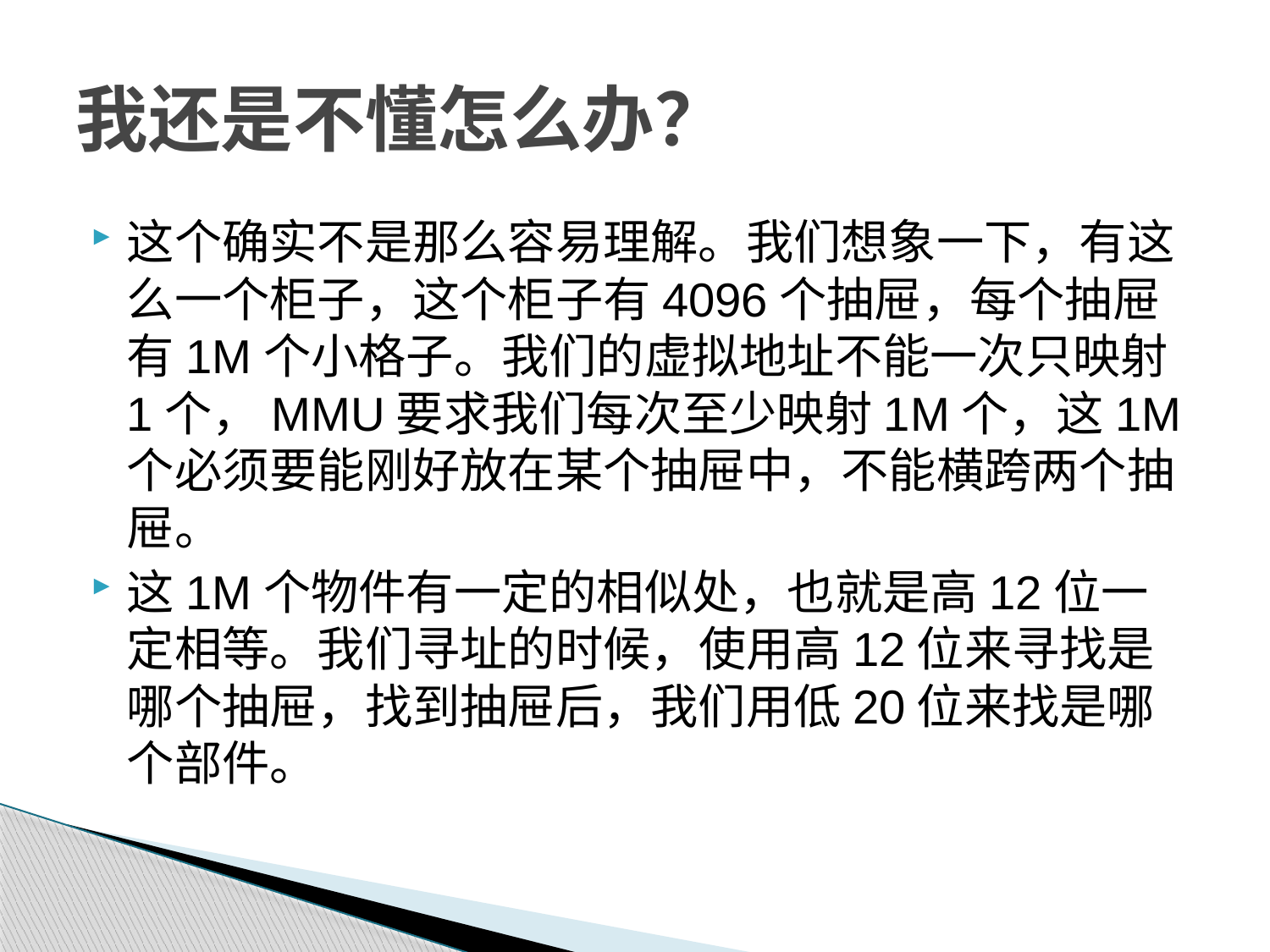

# 我还是不懂怎么办？
这个确实不是那么容易理解。我们想象一下，有这么一个柜子，这个柜子有4096个抽屉，每个抽屉有1M个小格子。我们的虚拟地址不能一次只映射1个，MMU要求我们每次至少映射1M个，这1M个必须要能刚好放在某个抽屉中，不能横跨两个抽屉。
这1M个物件有一定的相似处，也就是高12位一定相等。我们寻址的时候，使用高12位来寻找是哪个抽屉，找到抽屉后，我们用低20位来找是哪个部件。